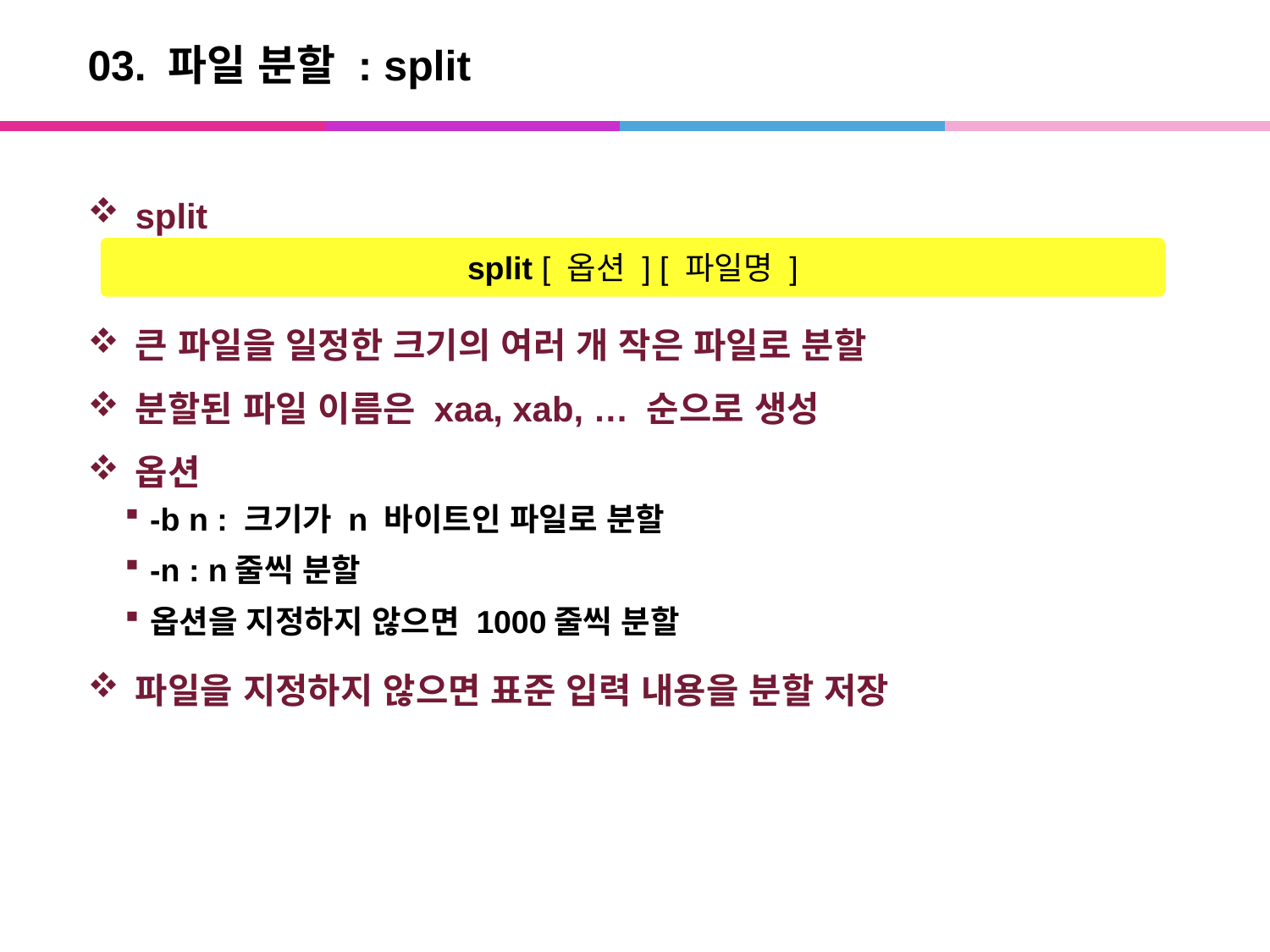

# 03. 파일 분할 : split
split

큰 파일을 일정한 크기의 여러 개 작은 파일로 분할
분할된 파일 이름은 xaa, xab, … 순으로 생성
옵션
-b n : 크기가 n 바이트인 파일로 분할
-n : n줄씩 분할
옵션을 지정하지 않으면 1000줄씩 분할
파일을 지정하지 않으면 표준 입력 내용을 분할 저장

split [ 옵션 ] [ 파일명 ]